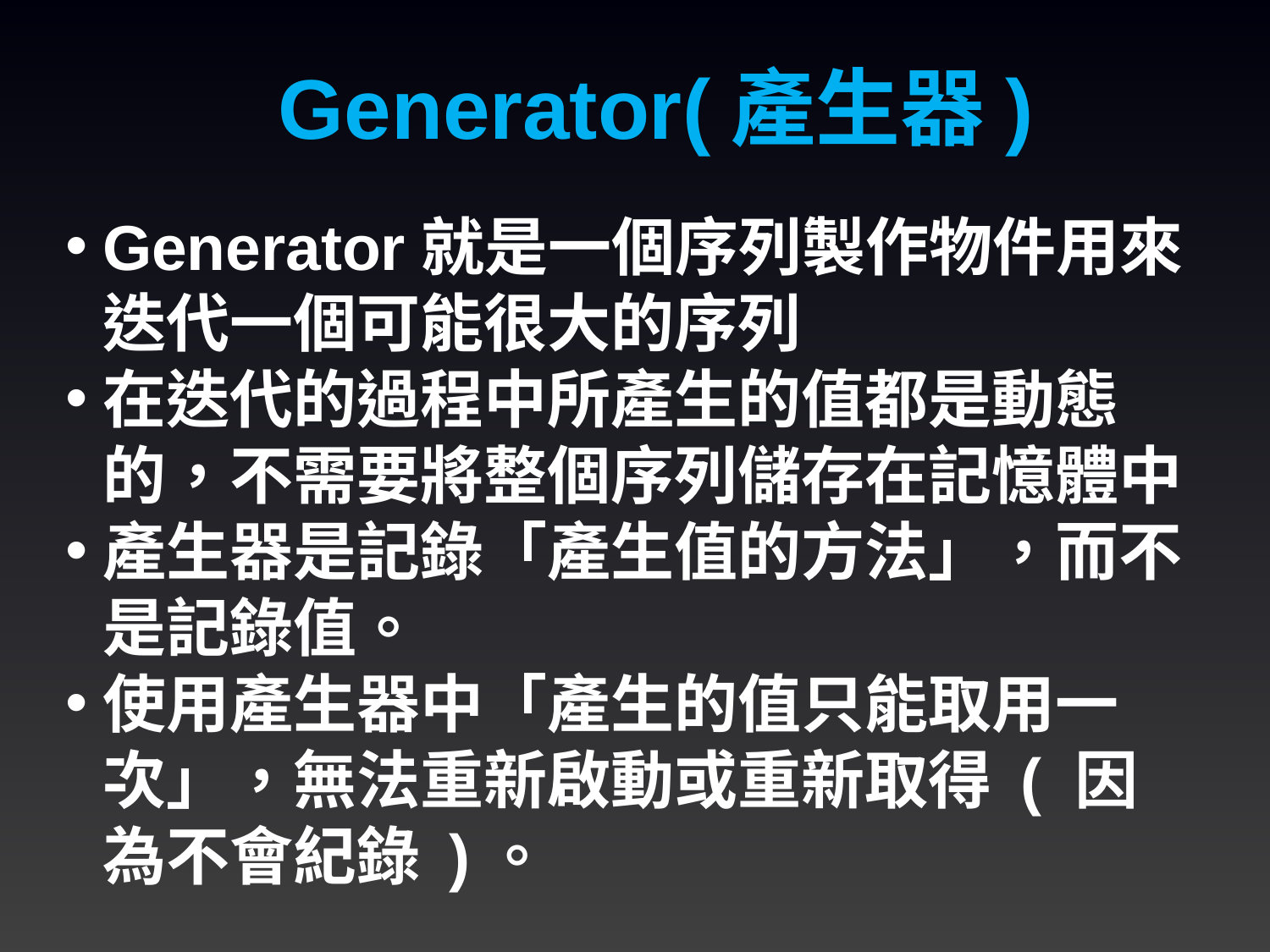

Generator(產生器)
Generator就是一個序列製作物件用來迭代一個可能很大的序列
在迭代的過程中所產生的值都是動態的，不需要將整個序列儲存在記憶體中
產生器是記錄「產生值的方法」，而不是記錄值。
使用產生器中「產生的值只能取用一次」，無法重新啟動或重新取得 ( 因為不會紀錄 )。